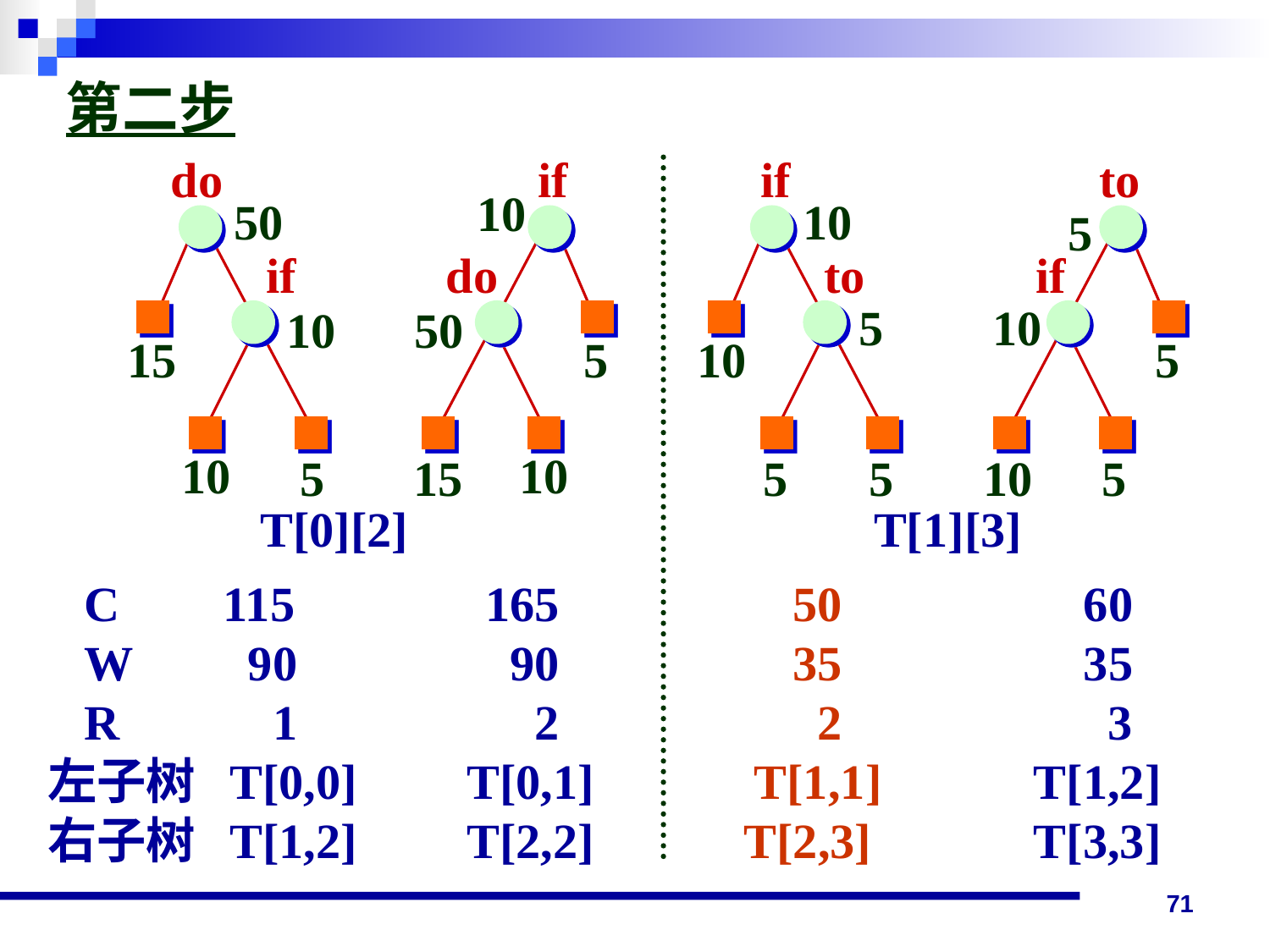

第二步
do
if
if
to

10
50
10
5

if
do
to
if
5
10
10
50
15
5
10
5
10
10
5
15
5
5
10
5
T[0][2]                                      T[1][3]
   C	    115	               165	         50	            60
   W	      90	                 90                   35	            35
   R	        1	                   2	           2	              3
左子树  T[0,0]         T[0,1]             T[1,1]	        T[1,2]
右子树  T[1,2]         T[2,2]	     T[2,3]	        T[3,3]

71